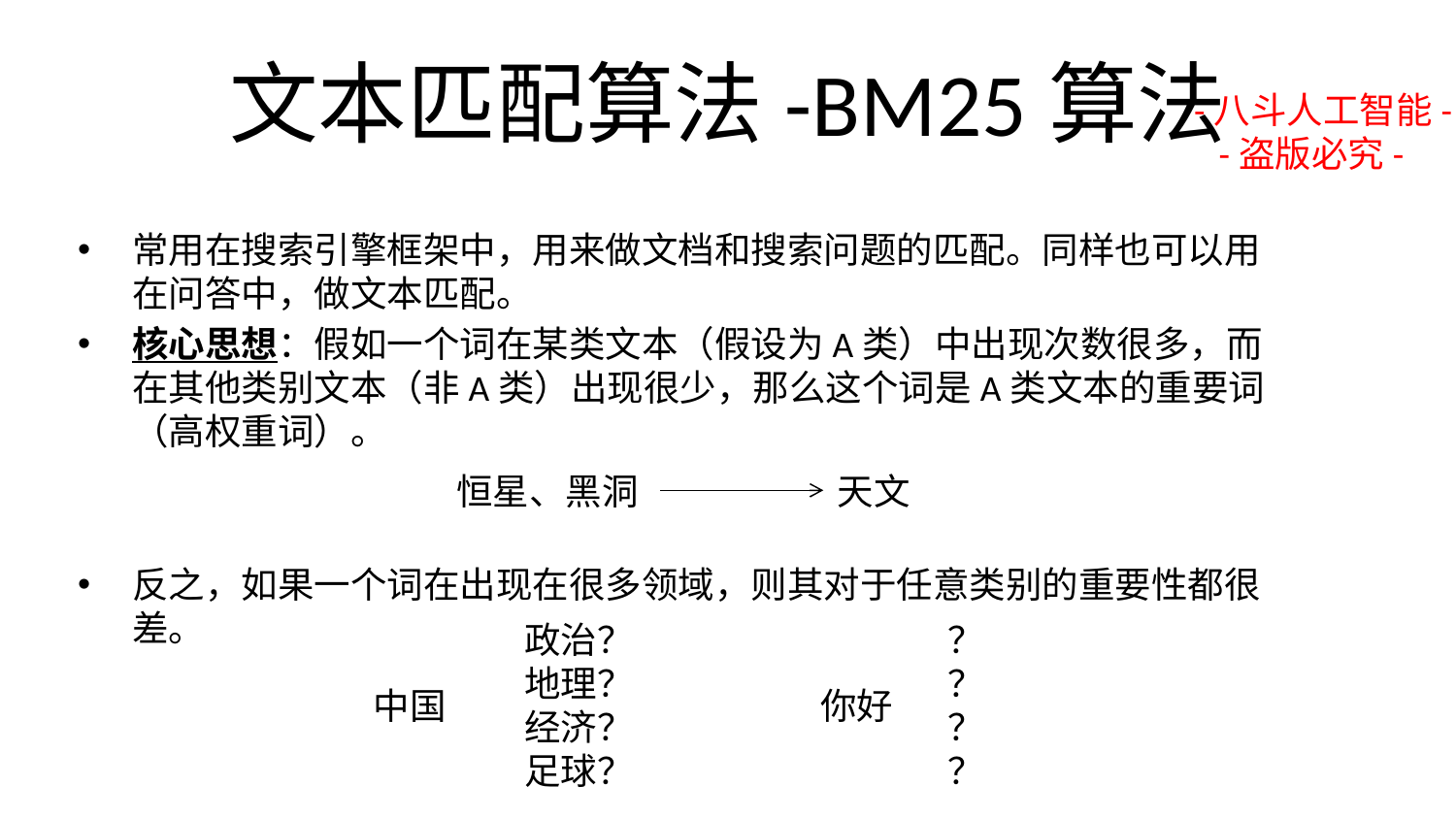

# 文本匹配算法-BM25算法
-八斗人工智能-
   -盗版必究-
常用在搜索引擎框架中，用来做文档和搜索问题的匹配。同样也可以用在问答中，做文本匹配。
核心思想：假如一个词在某类文本（假设为A类）中出现次数很多，而在其他类别文本（非A类）出现很少，那么这个词是A类文本的重要词（高权重词）。

反之，如果一个词在出现在很多领域，则其对于任意类别的重要性都很差。

恒星、黑洞
天文
政治？
地理？
经济？
足球？
？
？
？
？
中国
你好